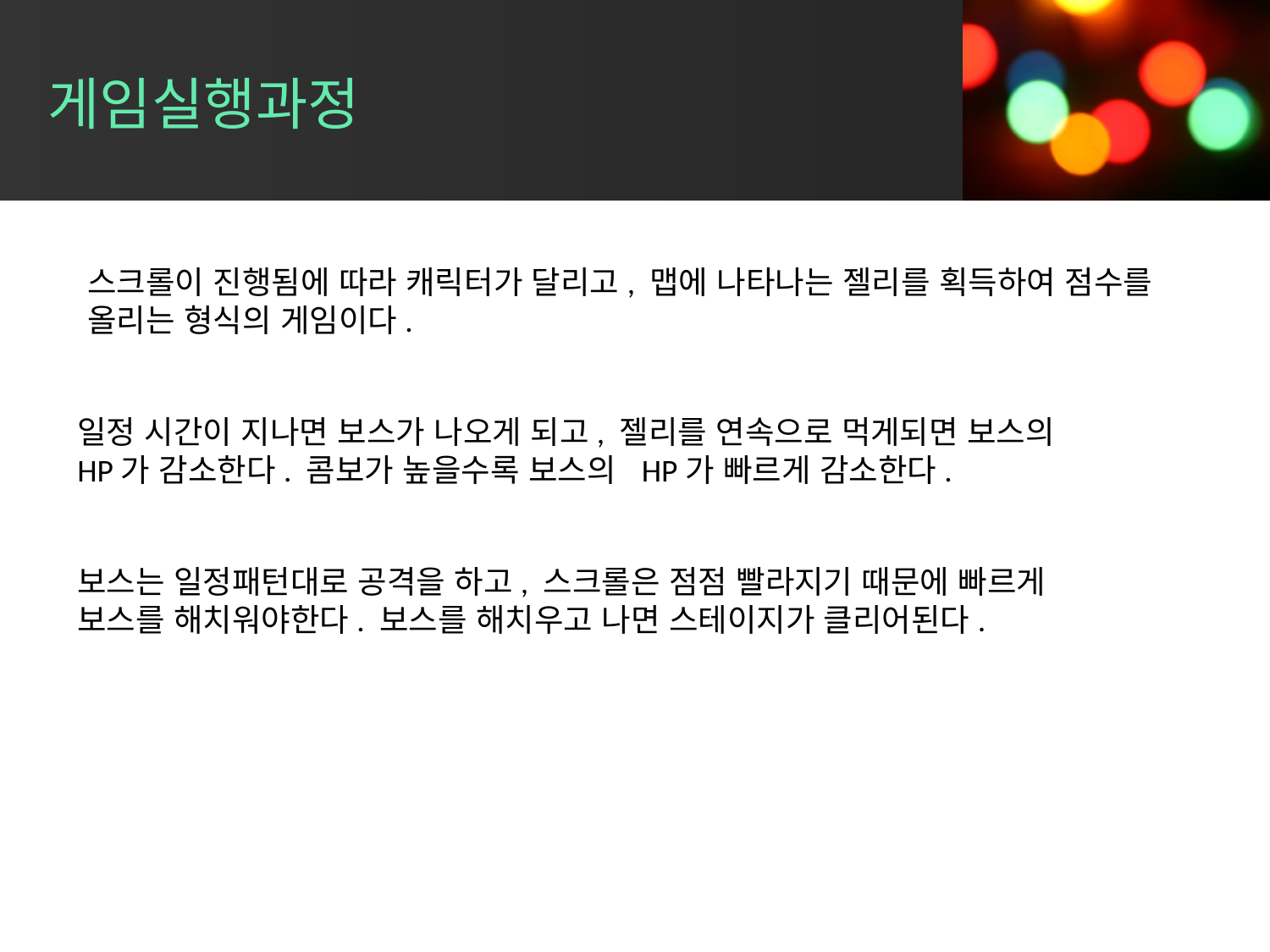

# 게임실행과정

스크롤이 진행됨에 따라 캐릭터가 달리고, 맵에 나타나는 젤리를 획득하여 점수를 올리는 형식의 게임이다.
일정 시간이 지나면 보스가 나오게 되고, 젤리를 연속으로 먹게되면 보스의 HP가 감소한다. 콤보가 높을수록 보스의  HP가 빠르게 감소한다.
보스는 일정패턴대로 공격을 하고, 스크롤은 점점 빨라지기 때문에 빠르게 보스를 해치워야한다. 보스를 해치우고 나면 스테이지가 클리어된다.